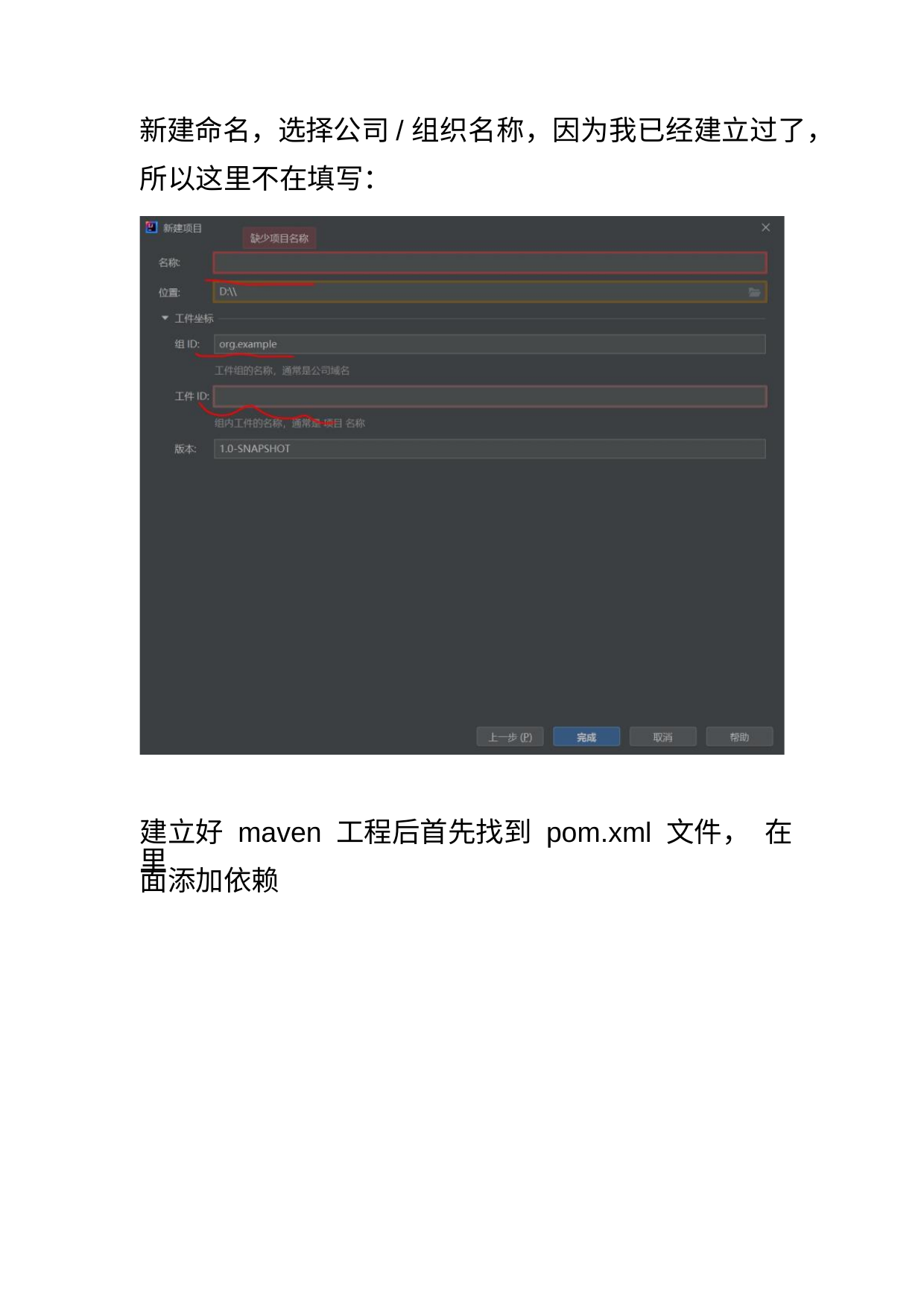

新建命名，选择公司/组织名称，因为我已经建立过了，
所以这里不在填写：

建立好 maven 工程后首先找到 pom.xml 文件， 在里
面添加依赖